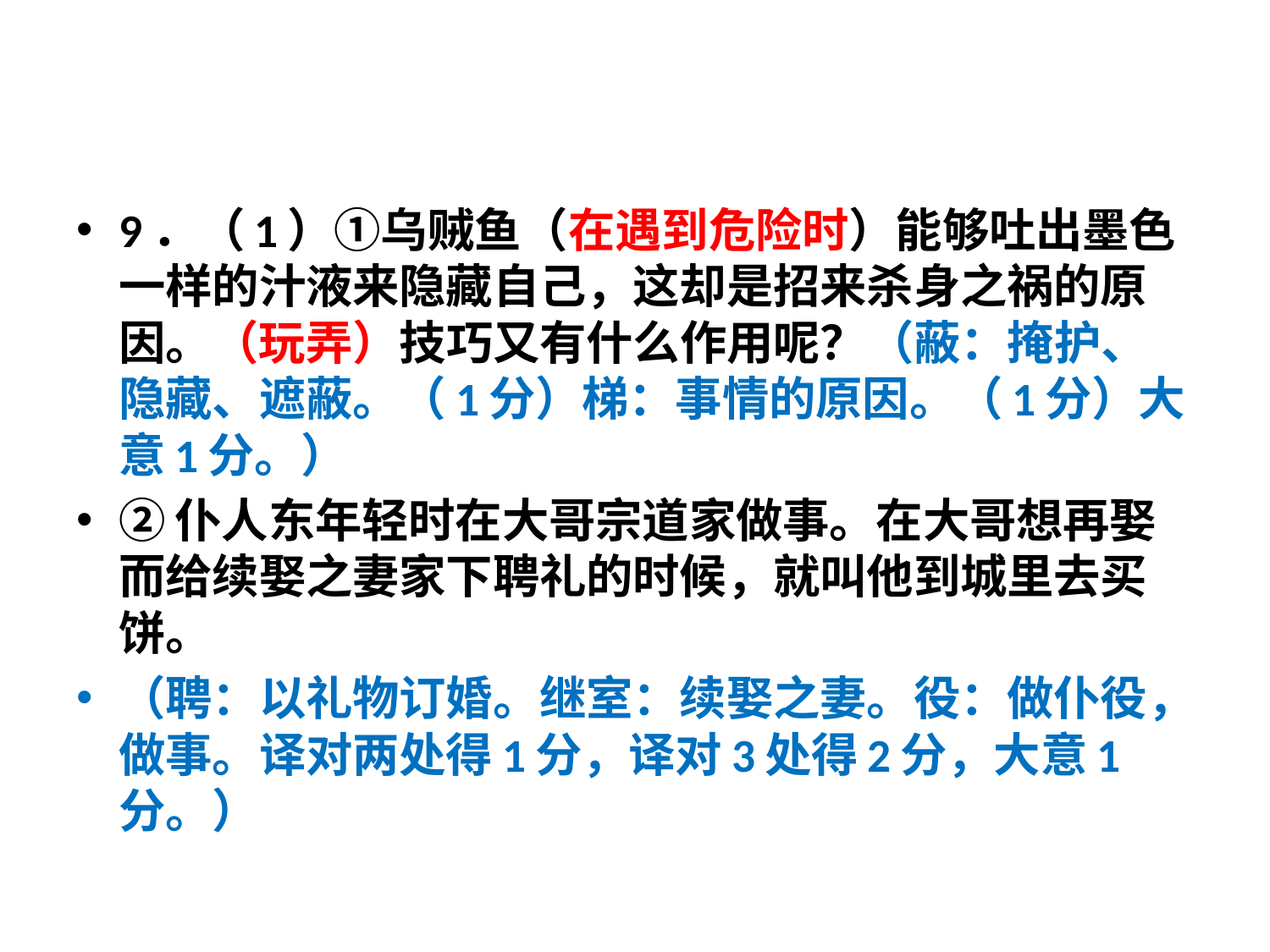

9．（1）①乌贼鱼（在遇到危险时）能够吐出墨色一样的汁液来隐藏自己，这却是招来杀身之祸的原因。（玩弄）技巧又有什么作用呢？（蔽：掩护、隐藏、遮蔽。（1分）梯：事情的原因。（1分）大意1分。）
②仆人东年轻时在大哥宗道家做事。在大哥想再娶而给续娶之妻家下聘礼的时候，就叫他到城里去买饼。
（聘：以礼物订婚。继室：续娶之妻。役：做仆役，做事。译对两处得1分，译对3处得2分，大意1分。）